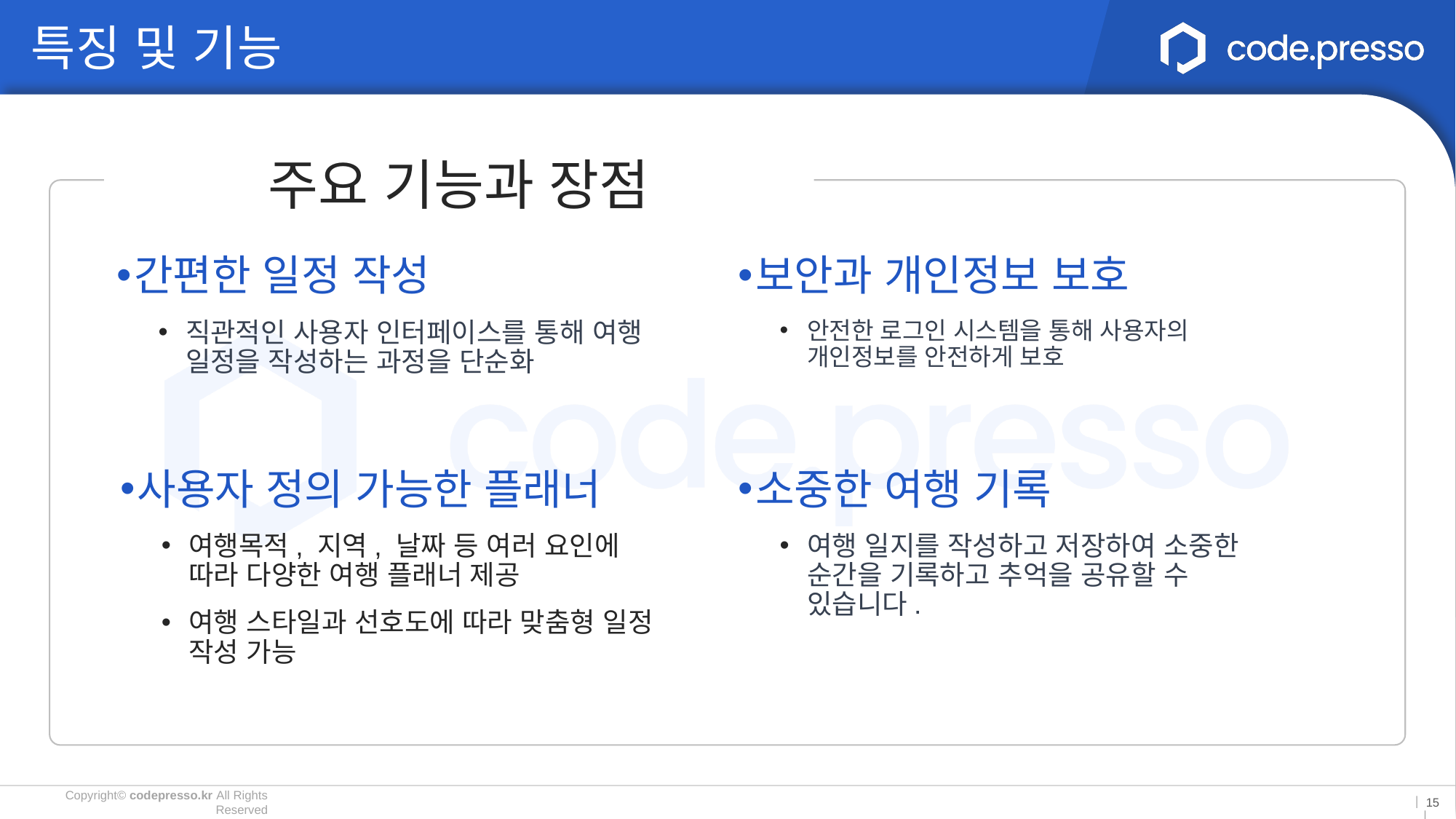

특징 및 기능
주요 기능과 장점

간편한 일정 작성
직관적인 사용자 인터페이스를 통해 여행 일정을 작성하는 과정을 단순화
보안과 개인정보 보호
안전한 로그인 시스템을 통해 사용자의 개인정보를 안전하게 보호
사용자 정의 가능한 플래너
여행목적, 지역, 날짜 등 여러 요인에 따라 다양한 여행 플래너 제공
여행 스타일과 선호도에 따라 맞춤형 일정 작성 가능
소중한 여행 기록
여행 일지를 작성하고 저장하여 소중한 순간을 기록하고 추억을 공유할 수 있습니다.